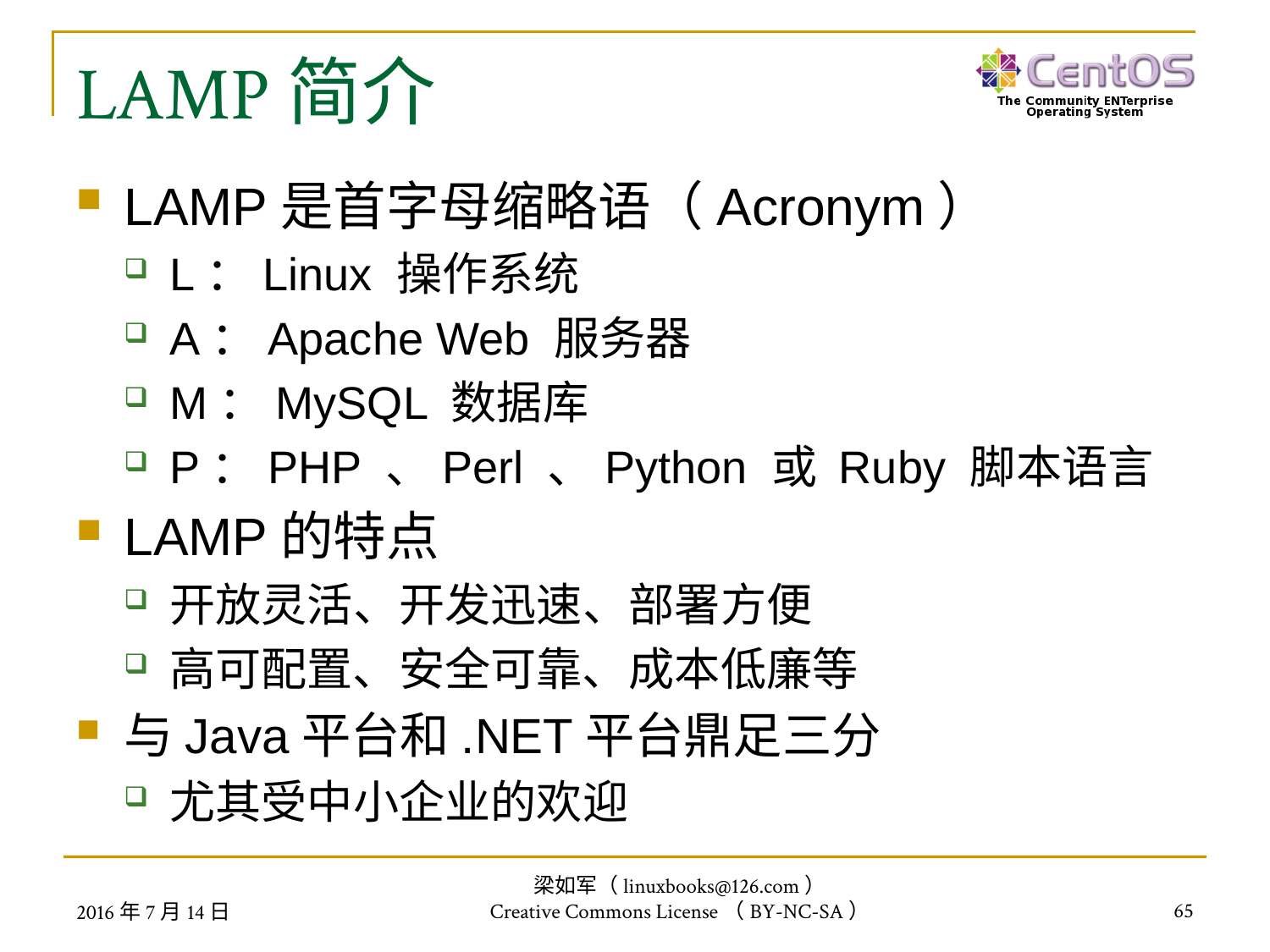

# LAMP简介
LAMP是首字母缩略语（Acronym）
L：Linux 操作系统
A：Apache Web 服务器
M：MySQL 数据库
P：PHP 、Perl 、Python 或 Ruby 脚本语言
LAMP的特点
开放灵活、开发迅速、部署方便
高可配置、安全可靠、成本低廉等
与Java平台和.NET平台鼎足三分
尤其受中小企业的欢迎
梁如军（linuxbooks@126.com）
Creative Commons License（BY-NC-SA）
2016年7月14日
65